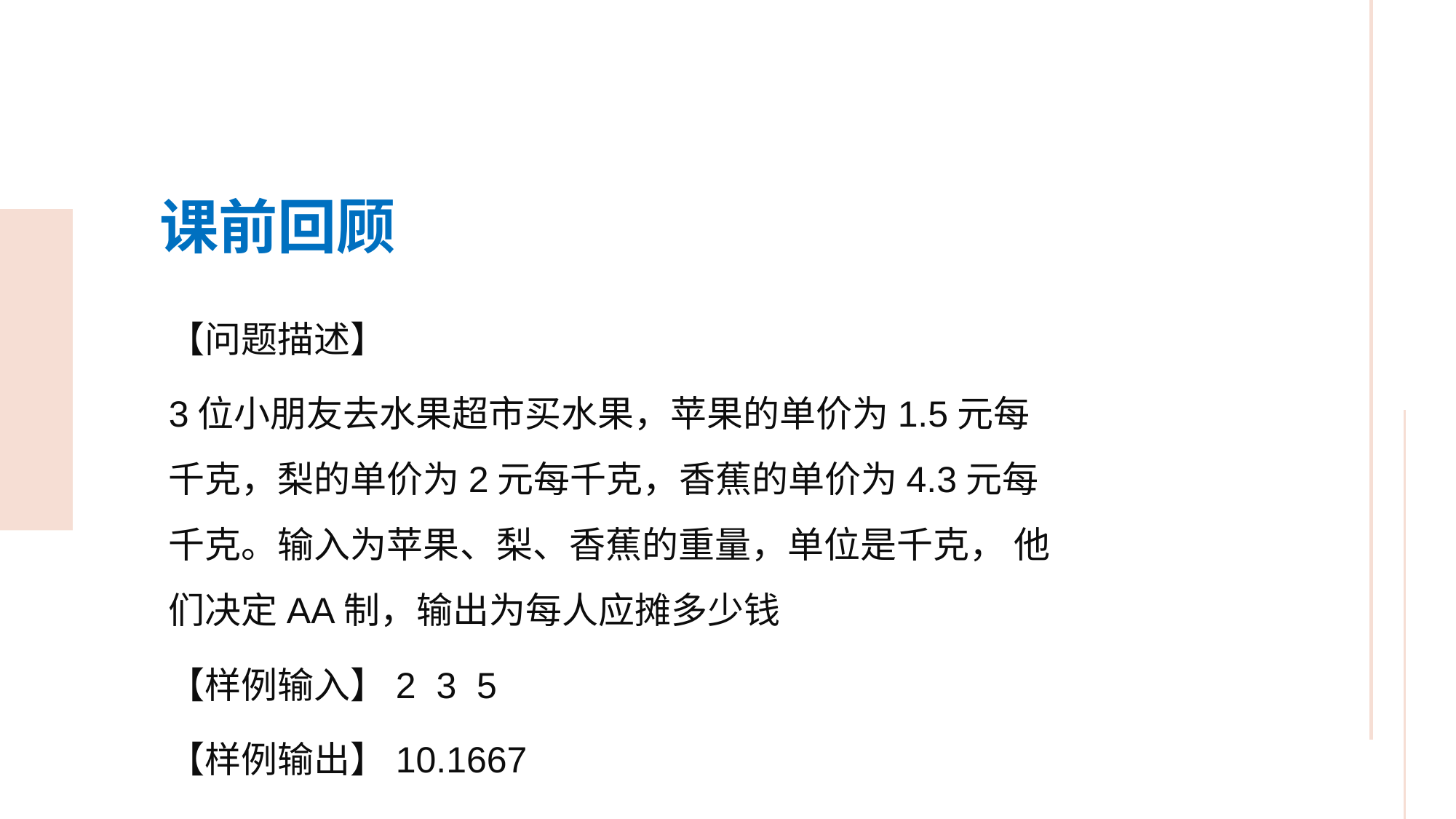

课前回顾
【问题描述】
3位小朋友去水果超市买水果，苹果的单价为1.5元每千克，梨的单价为2元每千克，香蕉的单价为4.3元每千克。输入为苹果、梨、香蕉的重量，单位是千克， 他们决定AA制，输出为每人应摊多少钱
【样例输入】2  3  5
【样例输出】10.1667